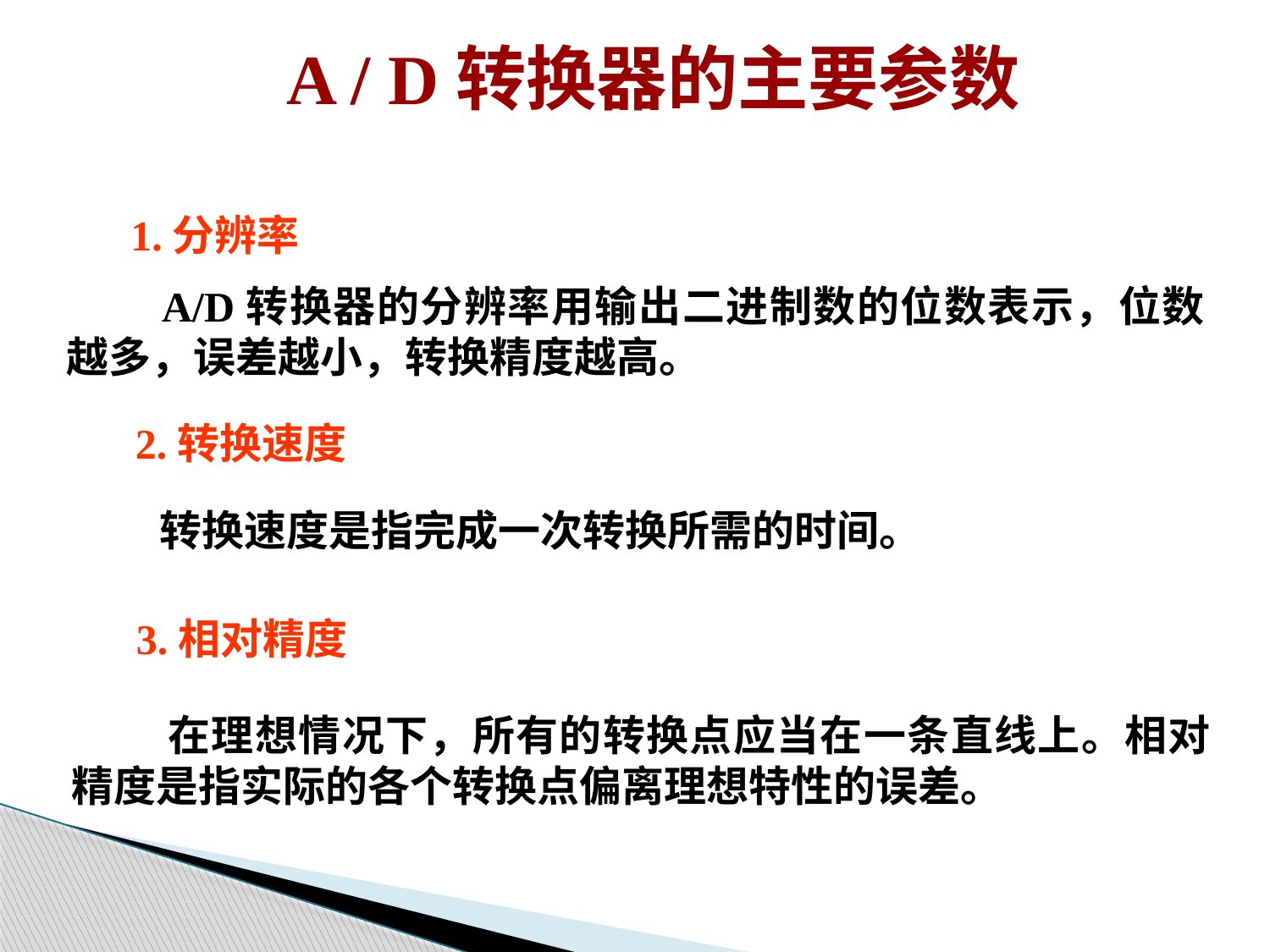

A / D转换器的主要参数
1.分辨率
        A/D转换器的分辨率用输出二进制数的位数表示，位数越多，误差越小，转换精度越高。
2.转换速度
转换速度是指完成一次转换所需的时间。
3.相对精度
        在理想情况下，所有的转换点应当在一条直线上。相对精度是指实际的各个转换点偏离理想特性的误差。